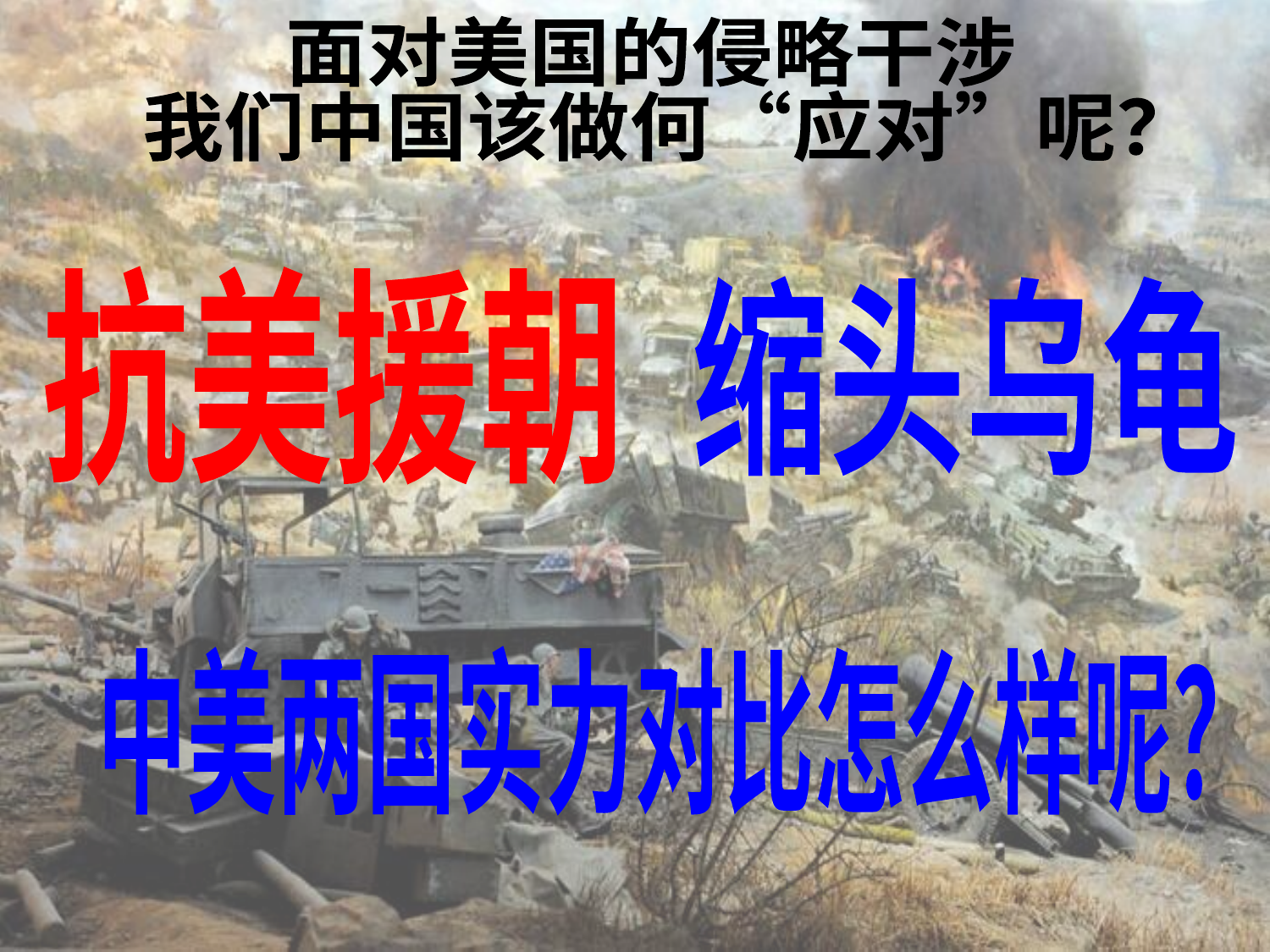

面对美国的侵略干涉
我们中国该做何“应对”呢？
抗美援朝
缩头乌龟
中美两国实力对比怎么样呢？